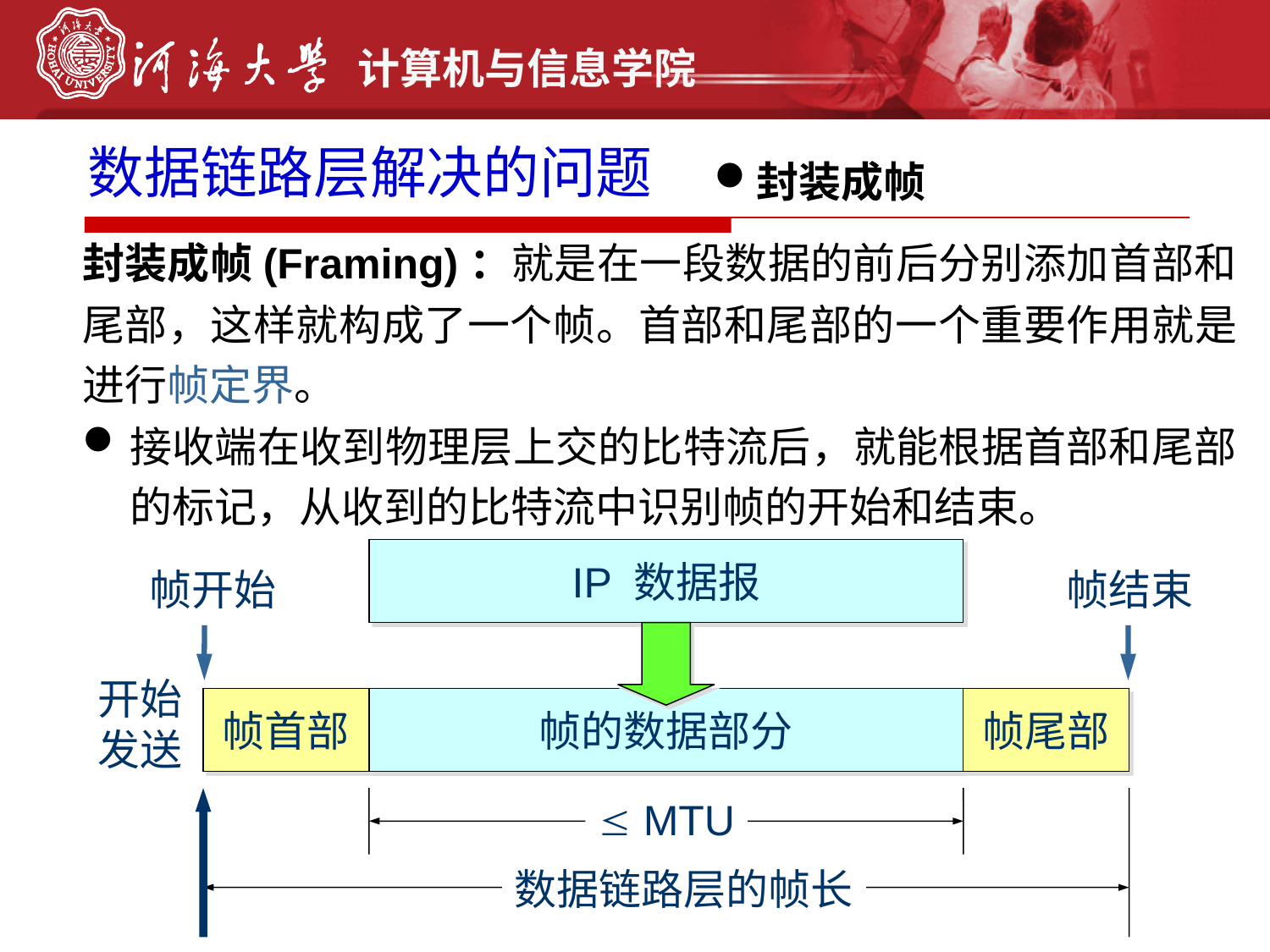

# 数据链路层解决的问题
封装成帧
封装成帧(Framing)：就是在一段数据的前后分别添加首部和尾部，这样就构成了一个帧。首部和尾部的一个重要作用就是进行帧定界。
接收端在收到物理层上交的比特流后，就能根据首部和尾部的标记，从收到的比特流中识别帧的开始和结束。
IP 数据报
帧开始
帧结束

开始
发送
帧首部
帧的数据部分
帧尾部
≤ MTU

数据链路层的帧长